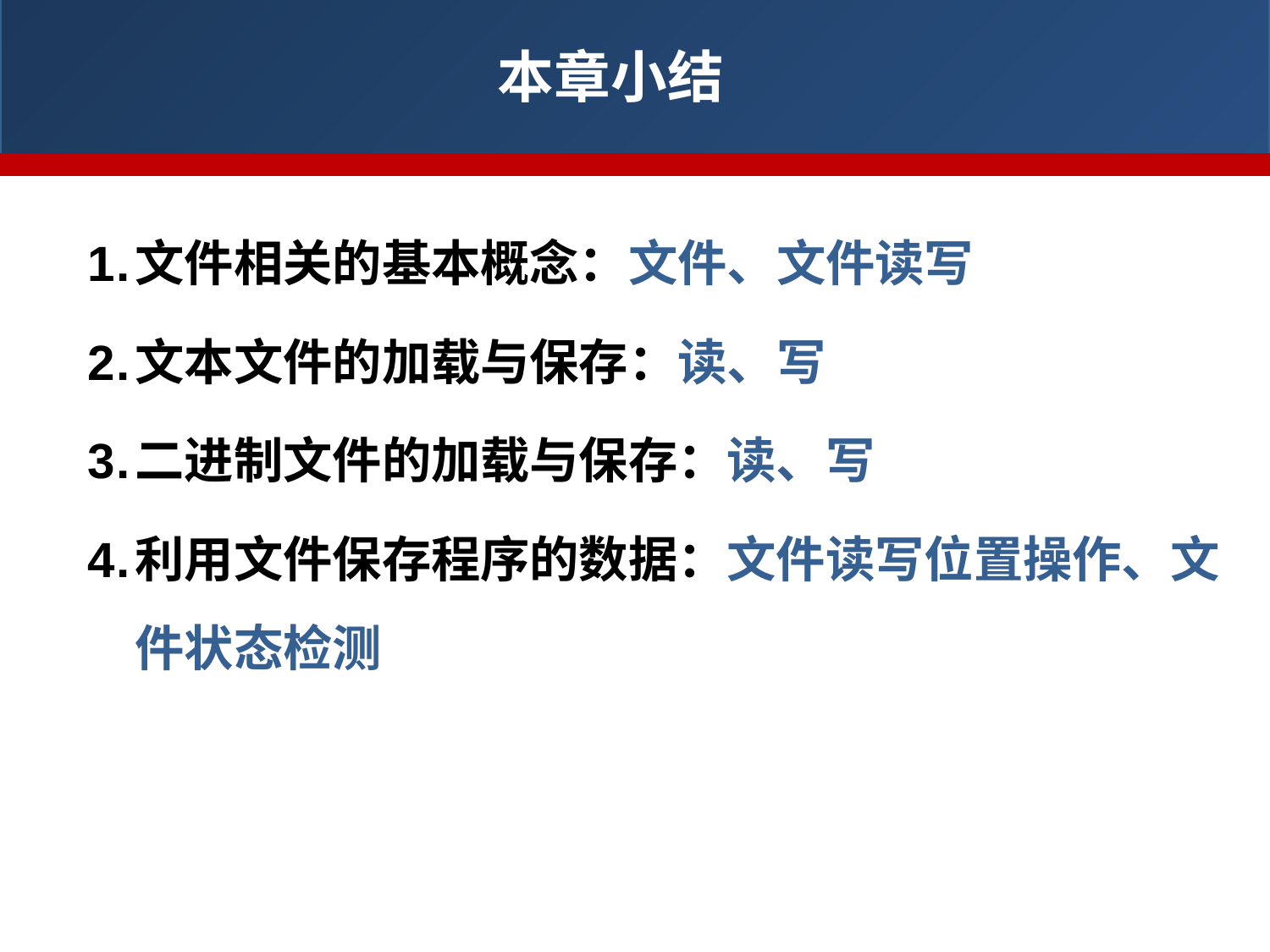

文件相关的基本概念：文件、文件读写
文本文件的加载与保存：读、写
二进制文件的加载与保存：读、写
利用文件保存程序的数据：文件读写位置操作、文件状态检测